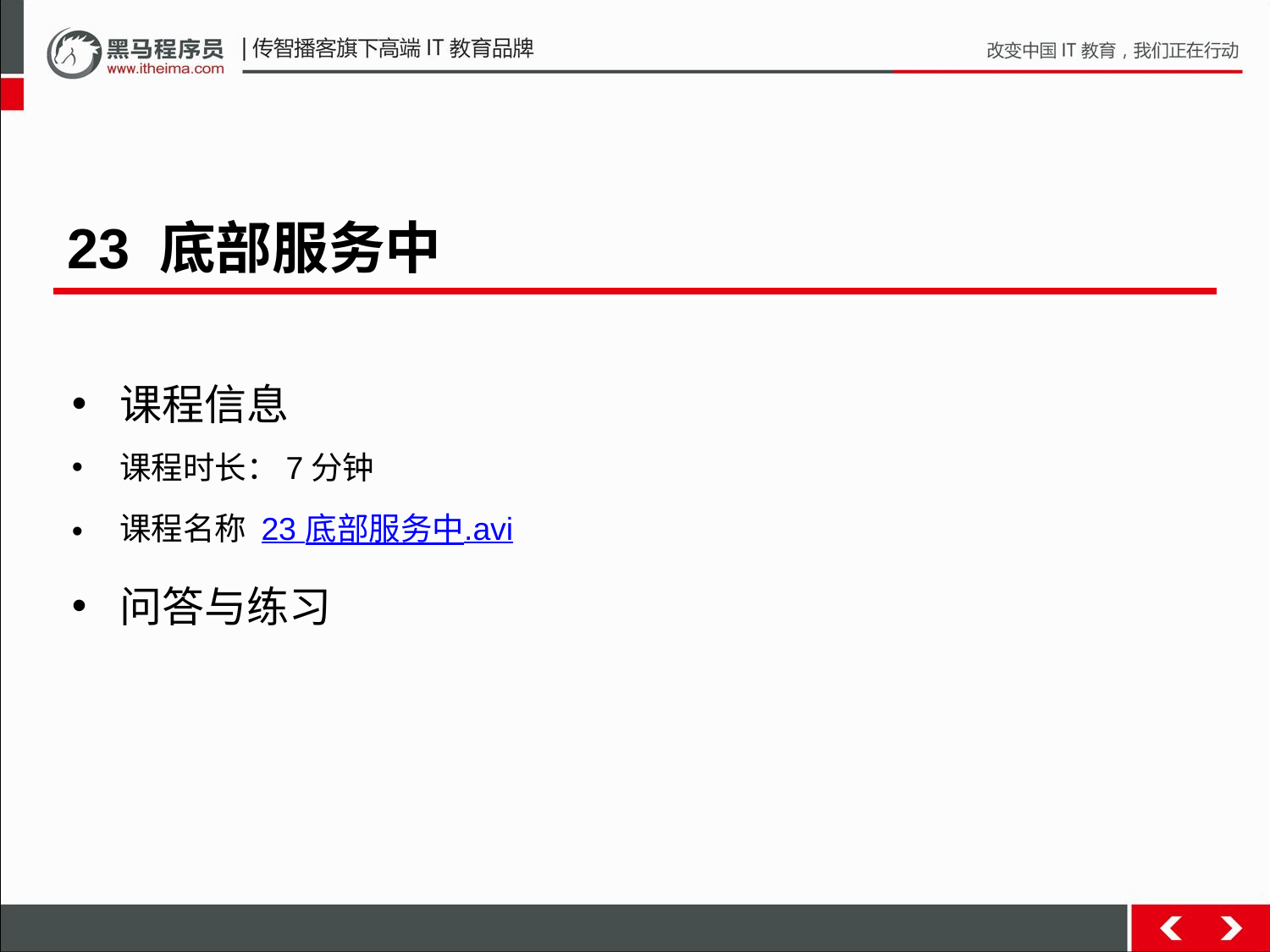

23 底部服务中
课程信息
课程时长：7分钟
课程名称 23 底部服务中.avi
问答与练习